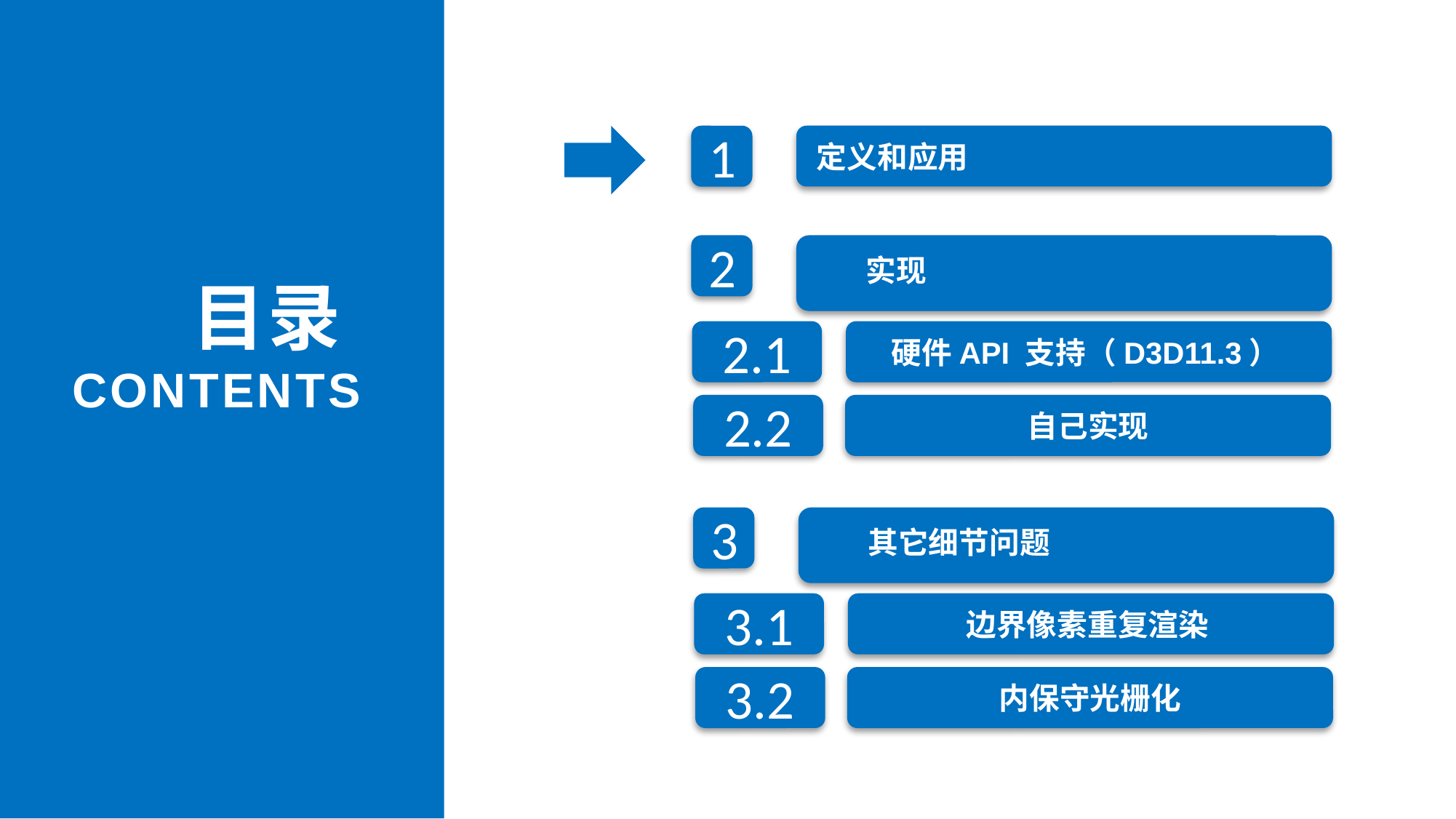

1

定义和应用
2

实现
2.1
硬件API 支持（D3D11.3）
2.2
自己实现
目录
CONTENTS
3

其它细节问题
3.1
边界像素重复渲染
3.2
内保守光栅化